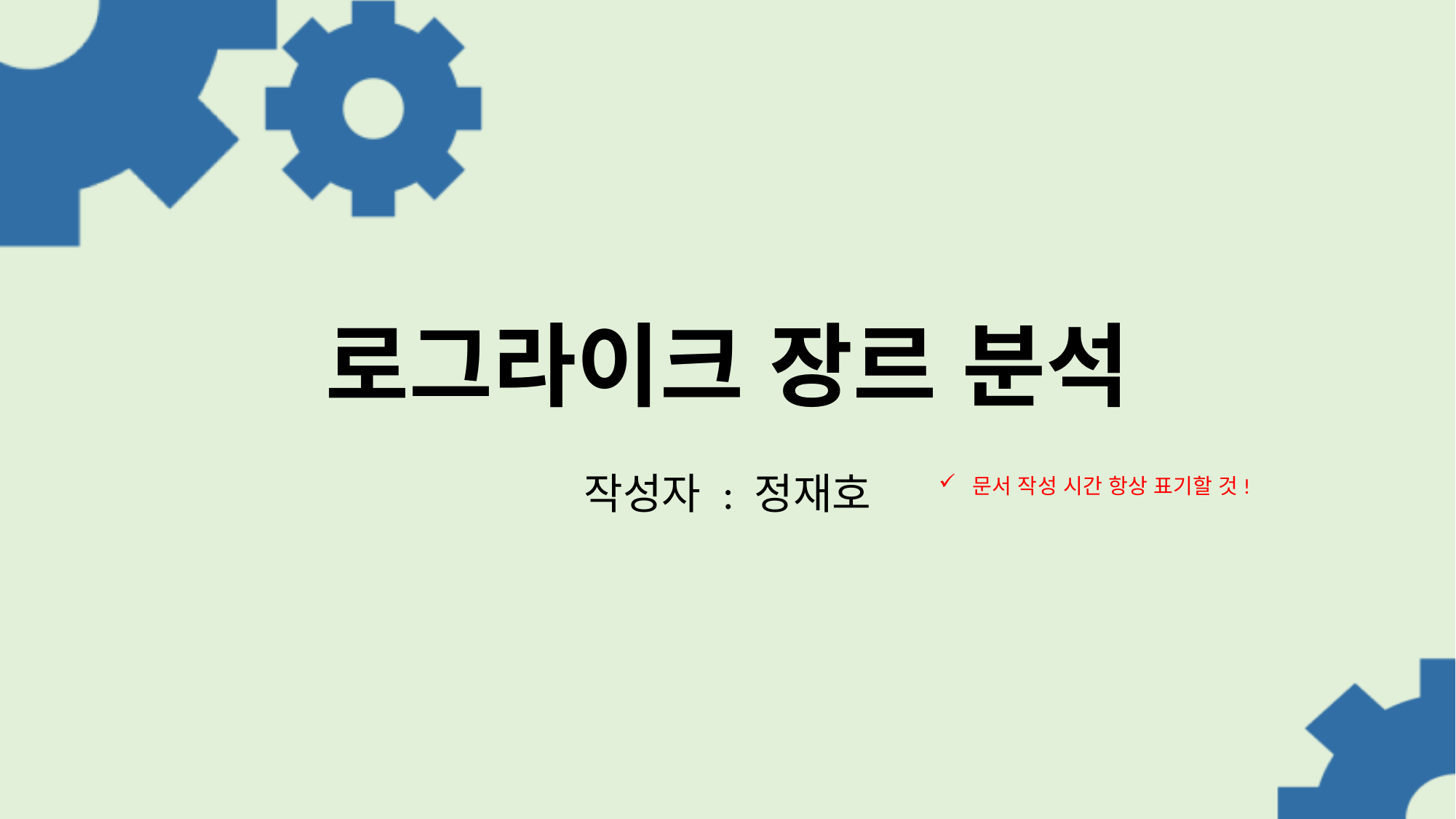

제목은 문서의 기획 의도를 알 수 있어야 한다.
가장 마지막 페이지에는 전체 페이지를 목차를 기준으로 표를 만들고 그것을 통하여 전체 내용을 한번 더 정리해 줄 것!
이미지가 들어 있지만 이미지에 대한 설명이 없거나 이미지에 어떤 부분을 봐야 하는지에 대한 부분이 불친절 하다.
# 로그라이크 장르 분석
작성자 : 정재호
문서 작성 시간 항상 표기할 것!